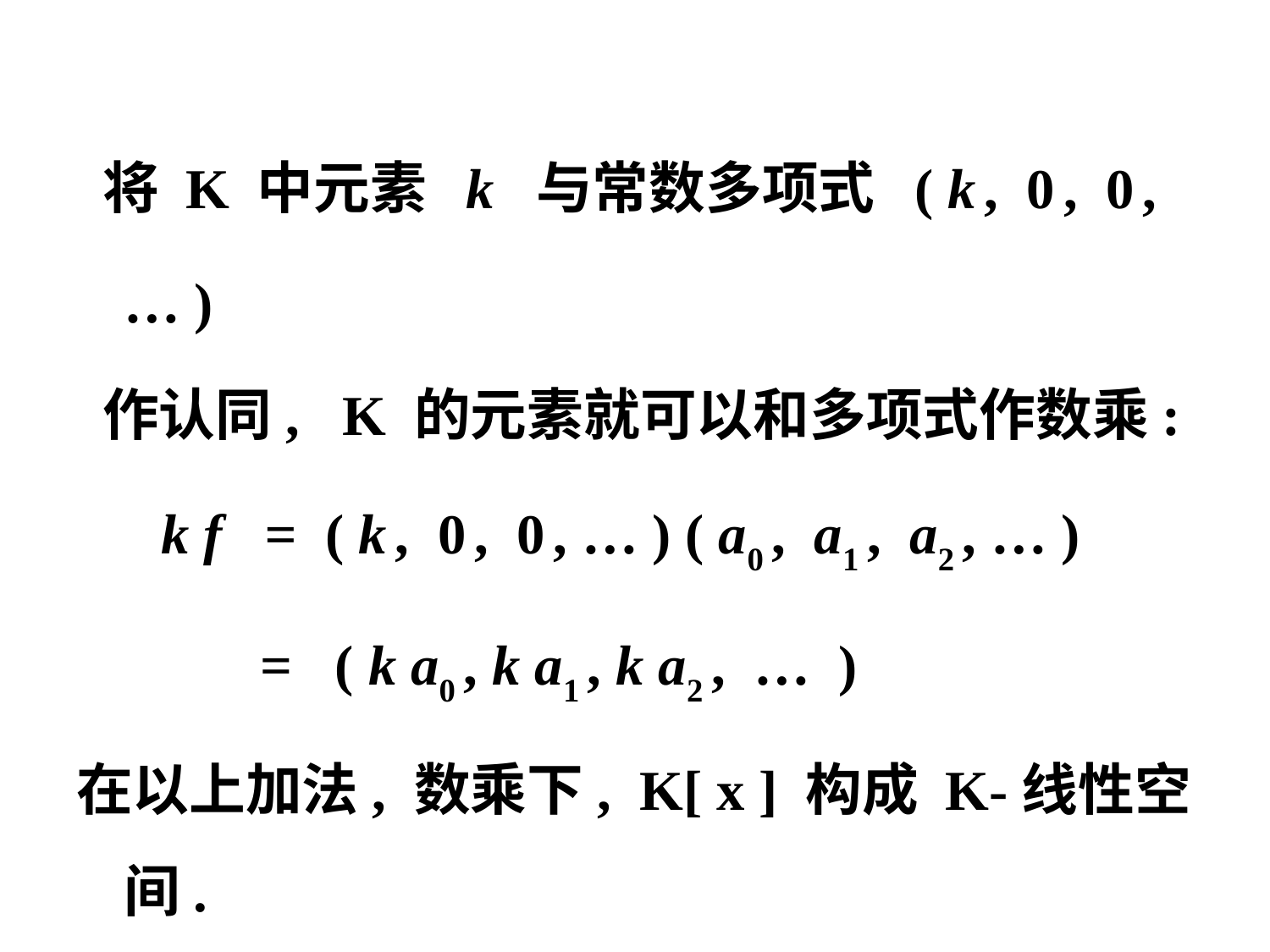

将 K 中元素  k  与常数多项式  ( k ,  0 ,  0 , … )
 作认同,   K 的元素就可以和多项式作数乘:
      k f   =  ( k ,  0 ,  0 , … ) ( a0 ,  a1 ,  a2 , … )
             =   ( k a0 , k a1 , k a2 ,  …  )
在以上加法, 数乘下,  K[ x ] 构成 K-线性空间.